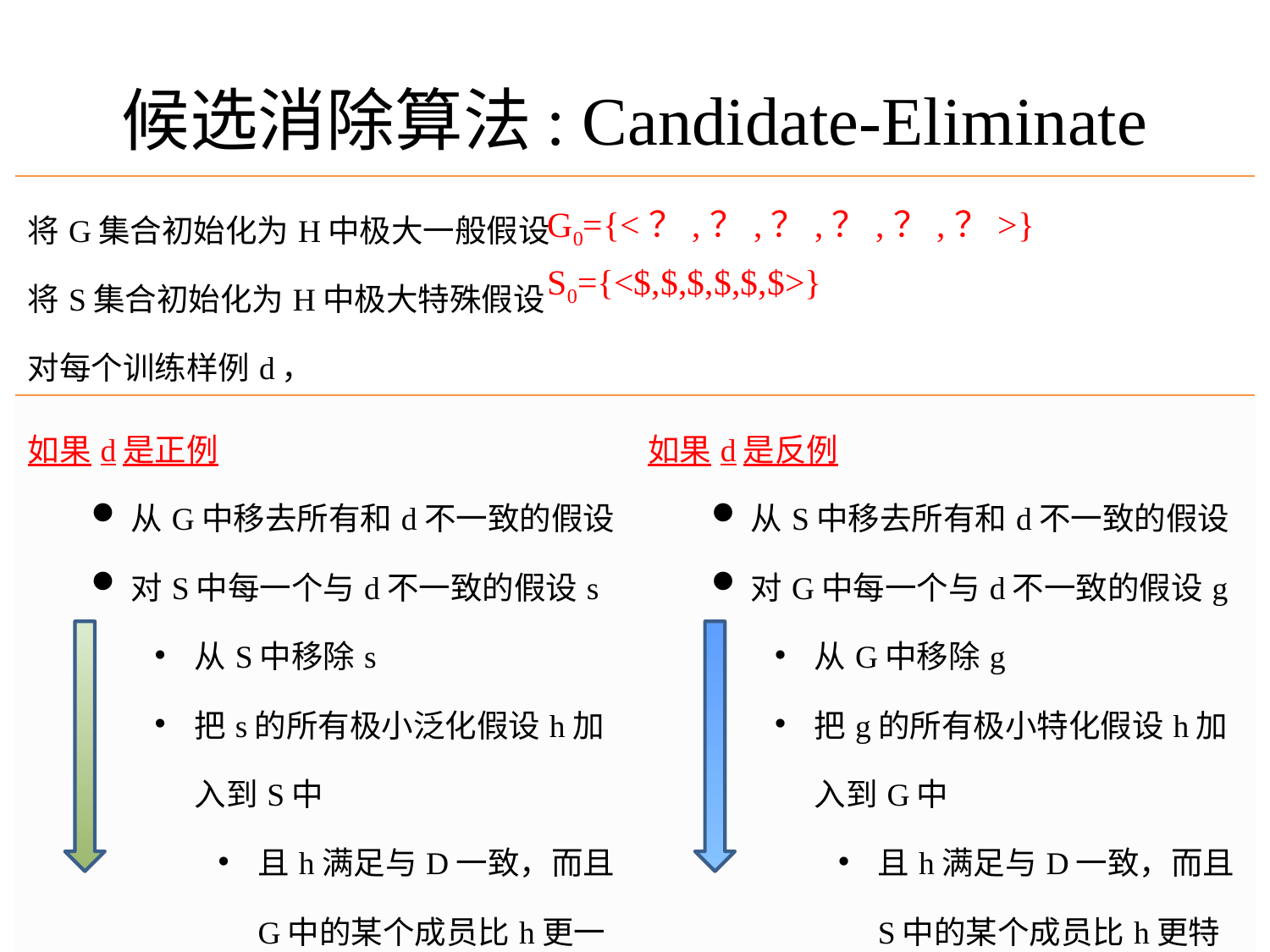

# 候选消除算法: Candidate-Eliminate
| 将G集合初始化为H中极大一般假设 将S集合初始化为H中极大特殊假设 对每个训练样例d， |  |
| --- | --- |
| 如果d是正例 从G中移去所有和d不一致的假设 对S中每一个与d不一致的假设s 从S中移除s 把s的所有极小泛化假设h加入到S中 且h满足与D一致，而且G中的某个成员比h更一般 从S中移去这样的假设，它比S中另一假设更一般 | 如果d是反例 从S中移去所有和d不一致的假设 对G中每一个与d不一致的假设g 从G中移除g 把g的所有极小特化假设h加入到G中 且h满足与D一致，而且S中的某个成员比h更特殊 从G中移去这样的假设，它比G中另一假设更特殊 |
G0={<？,？,？,？,？,？>}
S0={<$,$,$,$,$,$>}